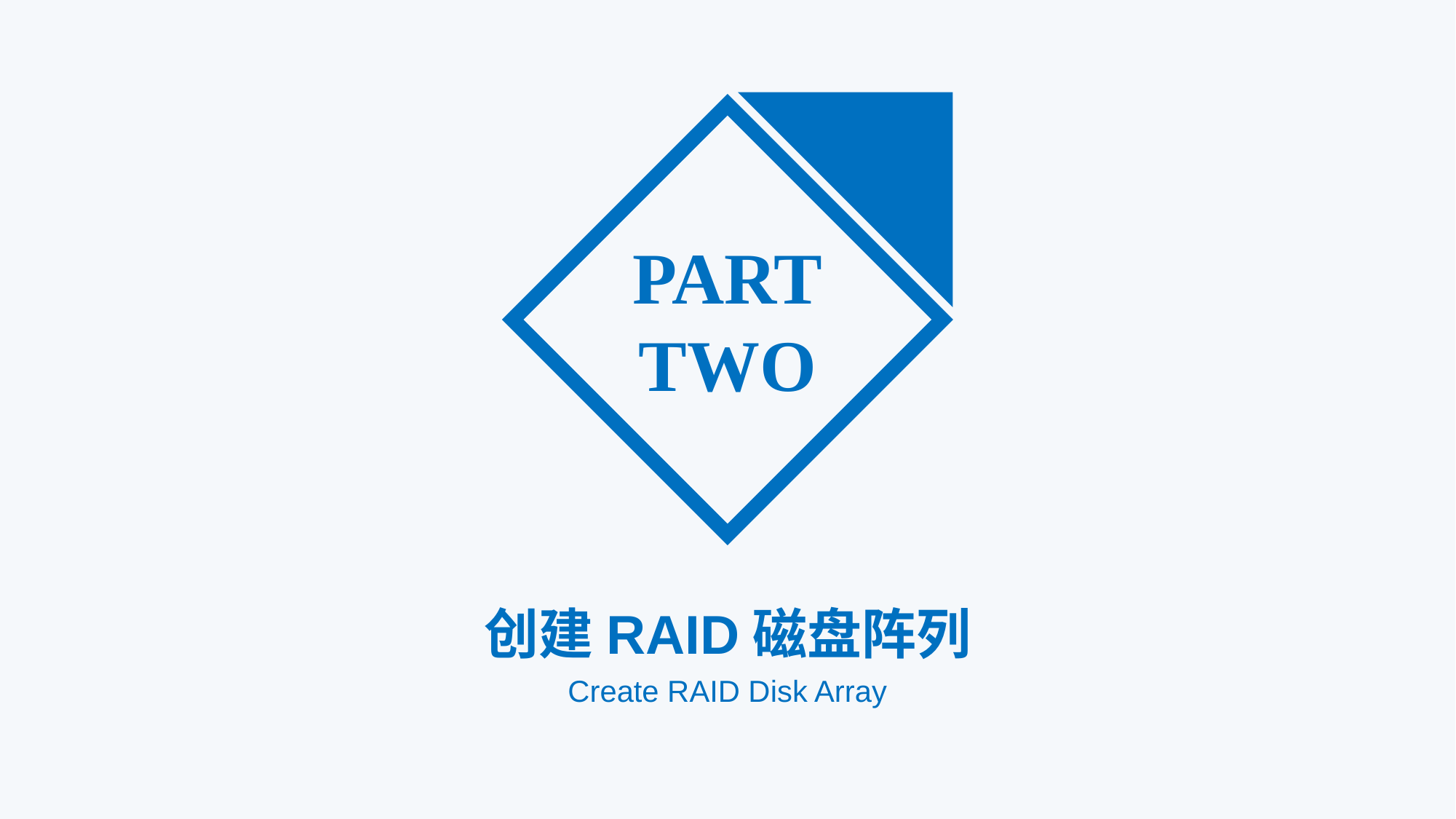

PART
TWO
创建RAID磁盘阵列
Create RAID Disk Array